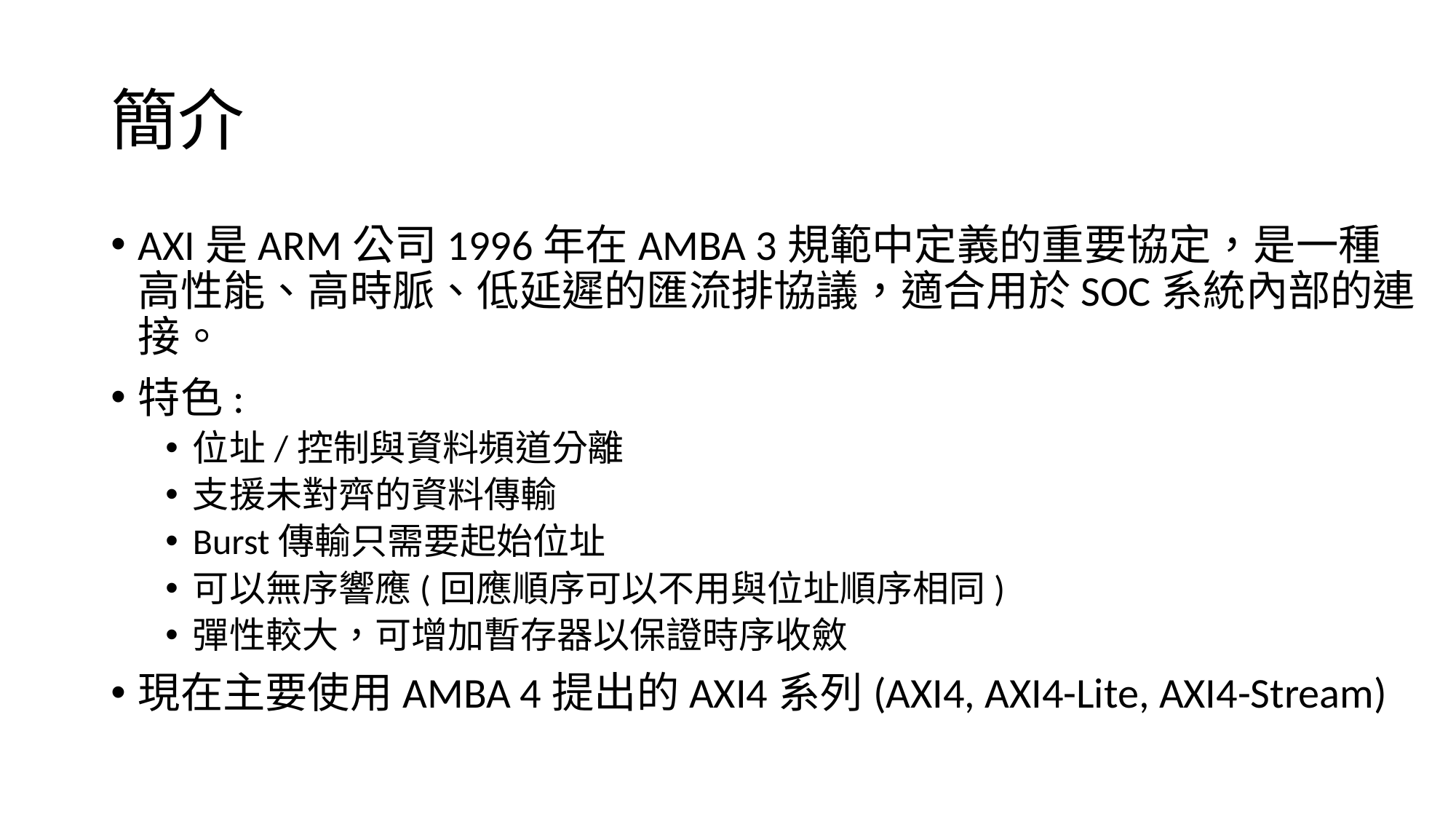

# 簡介
AXI是ARM公司1996年在AMBA 3規範中定義的重要協定，是一種高性能、高時脈、低延遲的匯流排協議，適合用於SOC系統內部的連接。
特色:
位址/控制與資料頻道分離
支援未對齊的資料傳輸
Burst傳輸只需要起始位址
可以無序響應(回應順序可以不用與位址順序相同)
彈性較大，可增加暫存器以保證時序收斂
現在主要使用AMBA 4提出的AXI4系列(AXI4, AXI4-Lite, AXI4-Stream)